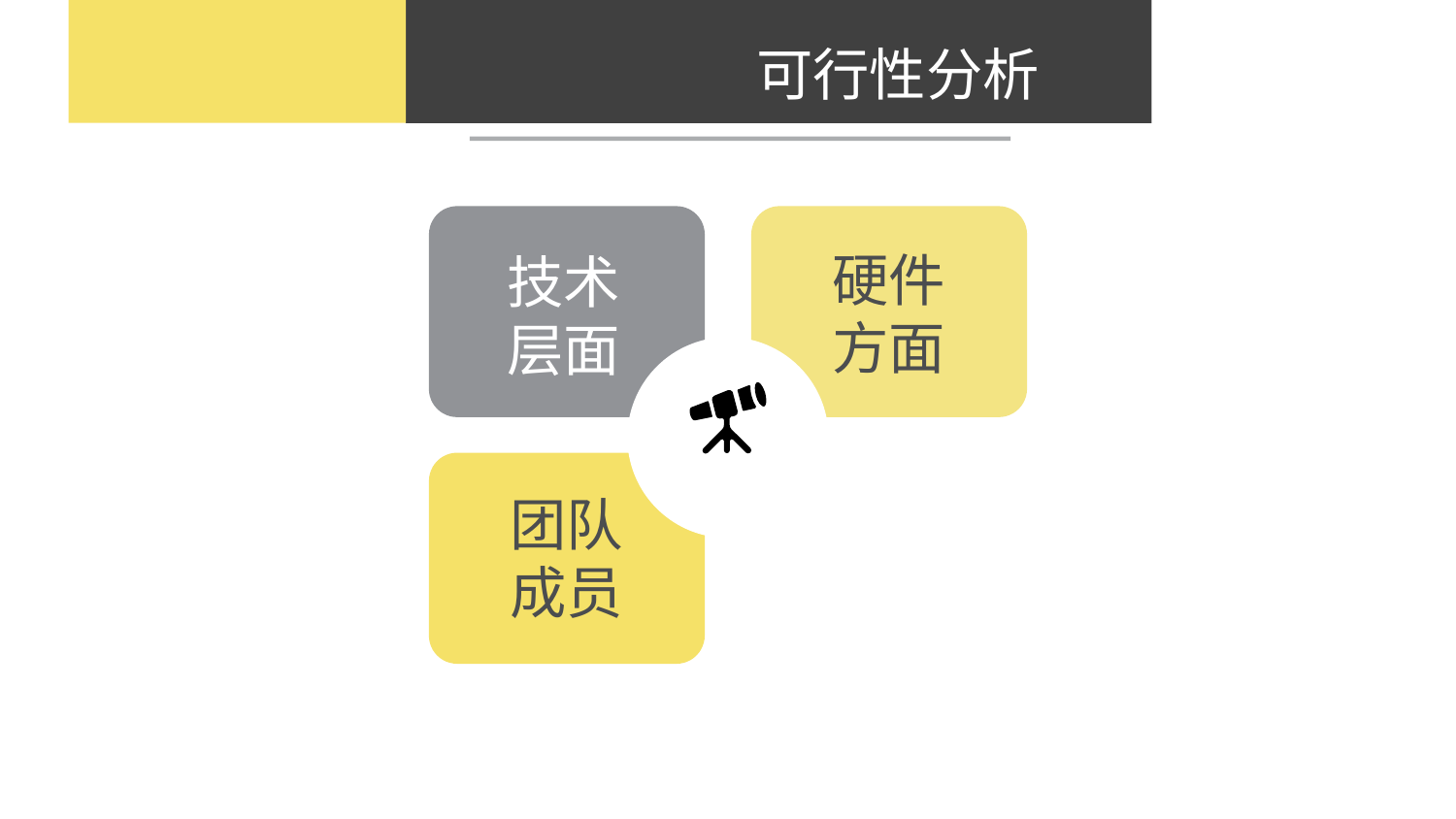

PART 1
			可行性分析
请输入你的标题

硬件方面
技术层面

团队成员